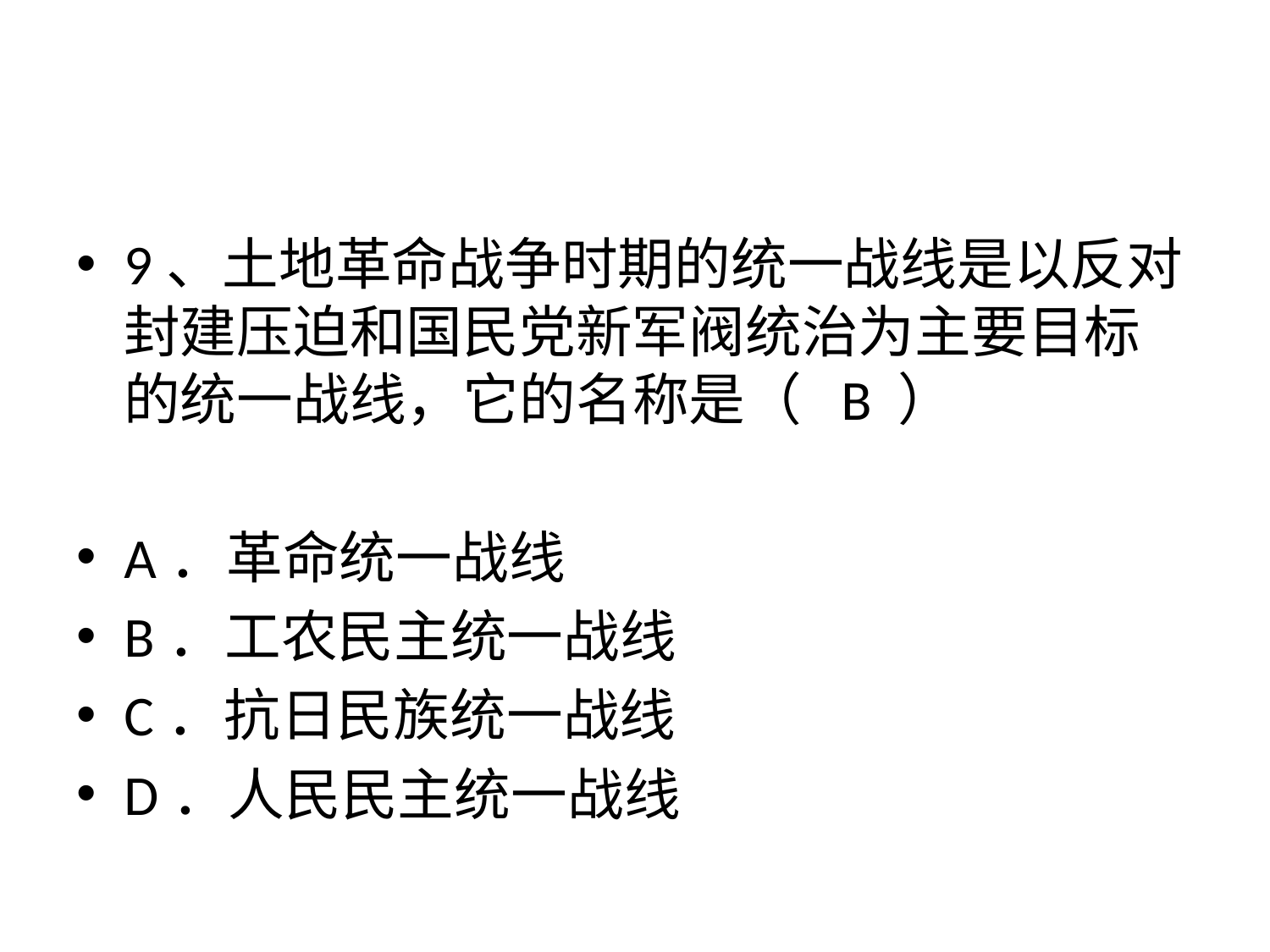

#
9、土地革命战争时期的统一战线是以反对封建压迫和国民党新军阀统治为主要目标的统一战线，它的名称是（  B ）

A．革命统一战线
B．工农民主统一战线
C．抗日民族统一战线
D．人民民主统一战线